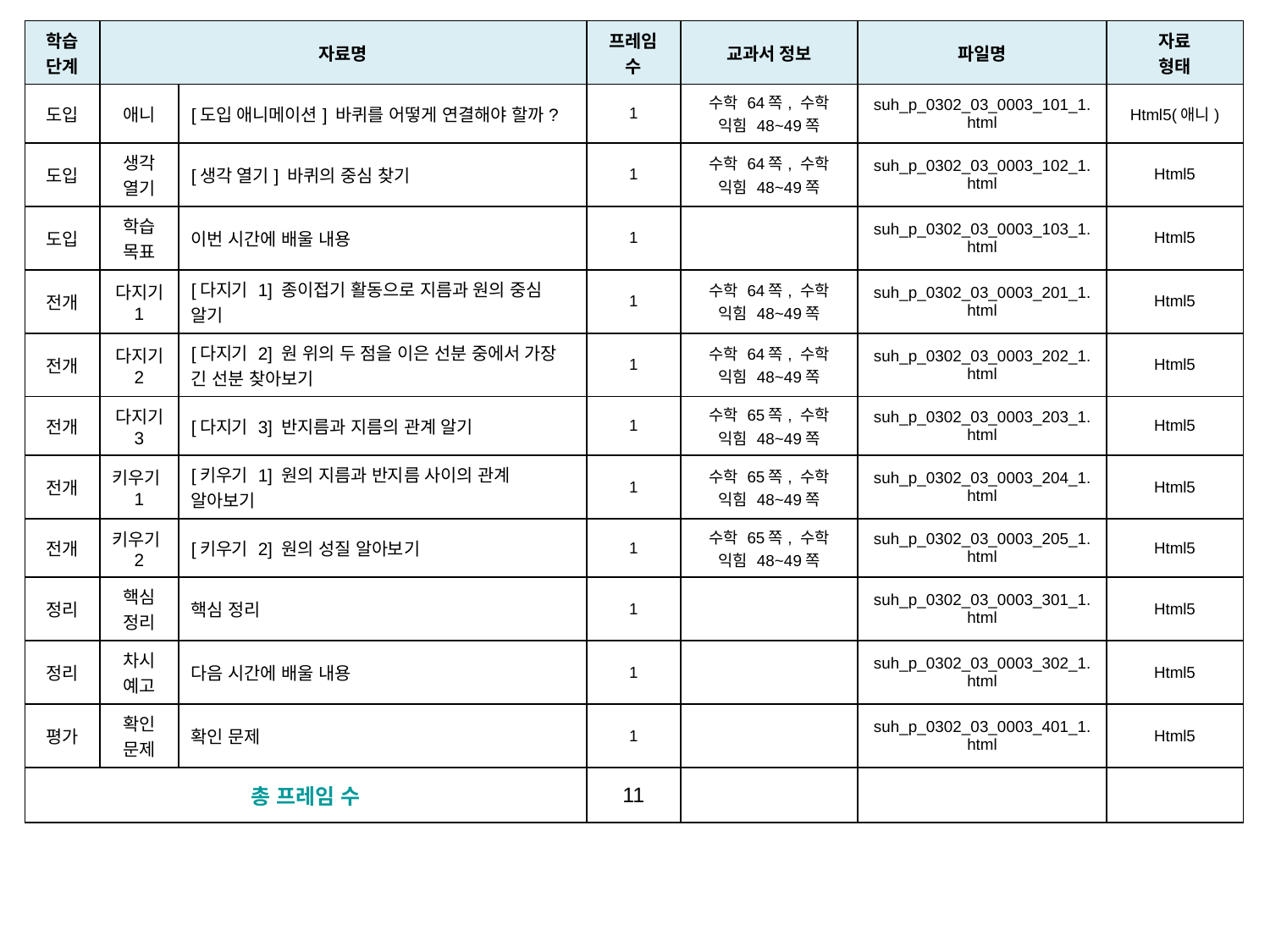

| 학습 단계 | 자료명 |  | 프레임 수 | 교과서 정보 | 파일명 | 자료 형태 |
| --- | --- | --- | --- | --- | --- | --- |
| 도입 | 애니 | [도입 애니메이션] 바퀴를 어떻게 연결해야 할까? | 1 | 수학 64쪽, 수학 익힘 48~49쪽 | suh\_p\_0302\_03\_0003\_101\_1.html | Html5(애니) |
| 도입 | 생각 열기 | [생각 열기] 바퀴의 중심 찾기 | 1 | 수학 64쪽, 수학 익힘 48~49쪽 | suh\_p\_0302\_03\_0003\_102\_1.html | Html5 |
| 도입 | 학습 목표 | 이번 시간에 배울 내용 | 1 |  | suh\_p\_0302\_03\_0003\_103\_1.html | Html5 |
| 전개 | 다지기 1 | [다지기 1] 종이접기 활동으로 지름과 원의 중심 알기 | 1 | 수학 64쪽, 수학 익힘 48~49쪽 | suh\_p\_0302\_03\_0003\_201\_1.html | Html5 |
| 전개 | 다지기 2 | [다지기 2] 원 위의 두 점을 이은 선분 중에서 가장 긴 선분 찾아보기 | 1 | 수학 64쪽, 수학 익힘 48~49쪽 | suh\_p\_0302\_03\_0003\_202\_1.html | Html5 |
| 전개 | 다지기 3 | [다지기 3] 반지름과 지름의 관계 알기 | 1 | 수학 65쪽, 수학 익힘 48~49쪽 | suh\_p\_0302\_03\_0003\_203\_1.html | Html5 |
| 전개 | 키우기1 | [키우기 1] 원의 지름과 반지름 사이의 관계 알아보기 | 1 | 수학 65쪽, 수학 익힘 48~49쪽 | suh\_p\_0302\_03\_0003\_204\_1.html | Html5 |
| 전개 | 키우기2 | [키우기 2] 원의 성질 알아보기 | 1 | 수학 65쪽, 수학 익힘 48~49쪽 | suh\_p\_0302\_03\_0003\_205\_1.html | Html5 |
| 정리 | 핵심 정리 | 핵심 정리 | 1 |  | suh\_p\_0302\_03\_0003\_301\_1.html | Html5 |
| 정리 | 차시 예고 | 다음 시간에 배울 내용 | 1 |  | suh\_p\_0302\_03\_0003\_302\_1.html | Html5 |
| 평가 | 확인 문제 | 확인 문제 | 1 |  | suh\_p\_0302\_03\_0003\_401\_1.html | Html5 |
| 총 프레임 수 |  |  | 11 |  |  |  |